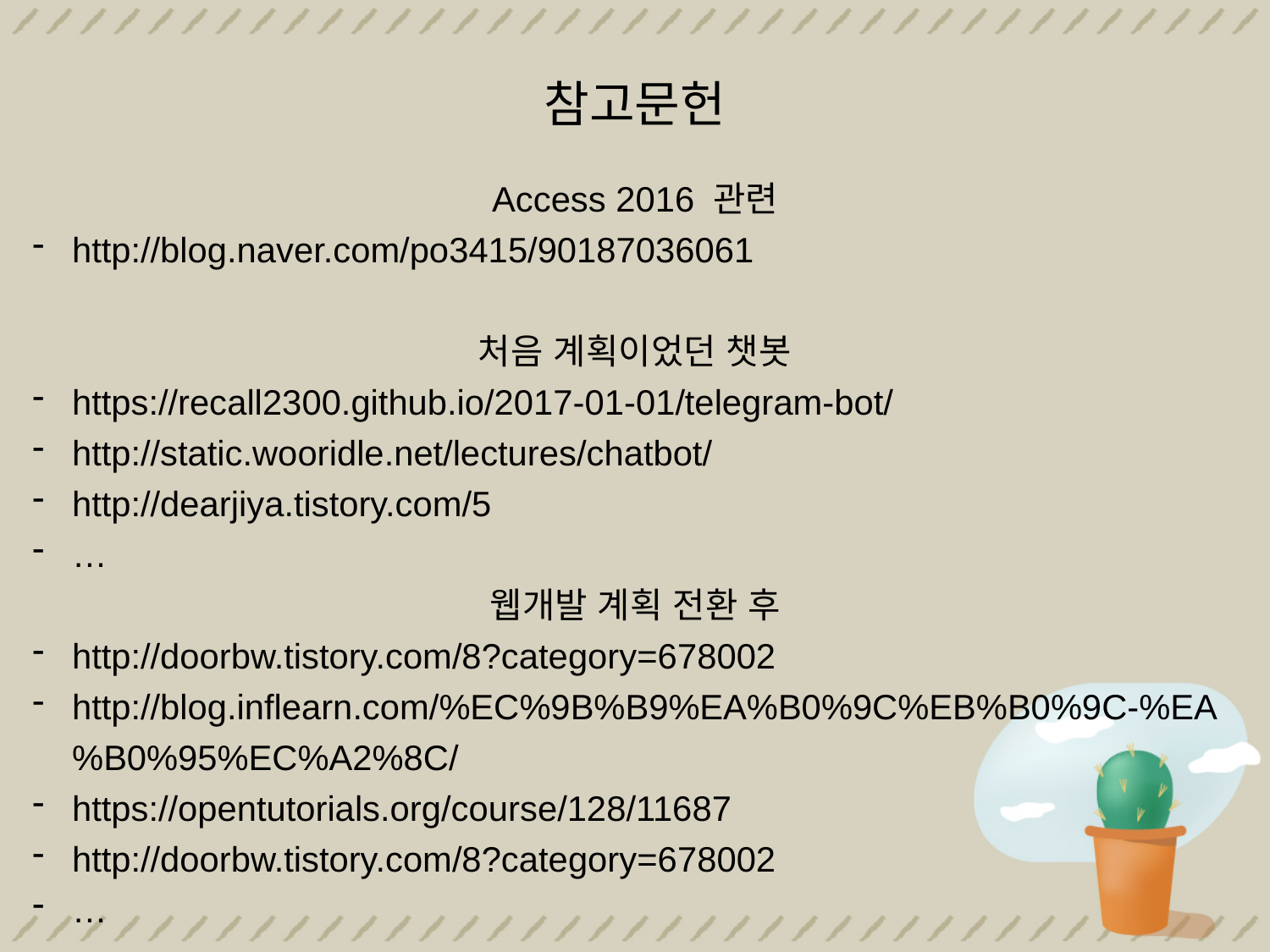

참고문헌
Access 2016 관련
http://blog.naver.com/po3415/90187036061

처음 계획이었던 챗봇
https://recall2300.github.io/2017-01-01/telegram-bot/
http://static.wooridle.net/lectures/chatbot/
http://dearjiya.tistory.com/5
…
웹개발 계획 전환 후
http://doorbw.tistory.com/8?category=678002
http://blog.inflearn.com/%EC%9B%B9%EA%B0%9C%EB%B0%9C-%EA%B0%95%EC%A2%8C/
https://opentutorials.org/course/128/11687
http://doorbw.tistory.com/8?category=678002
…